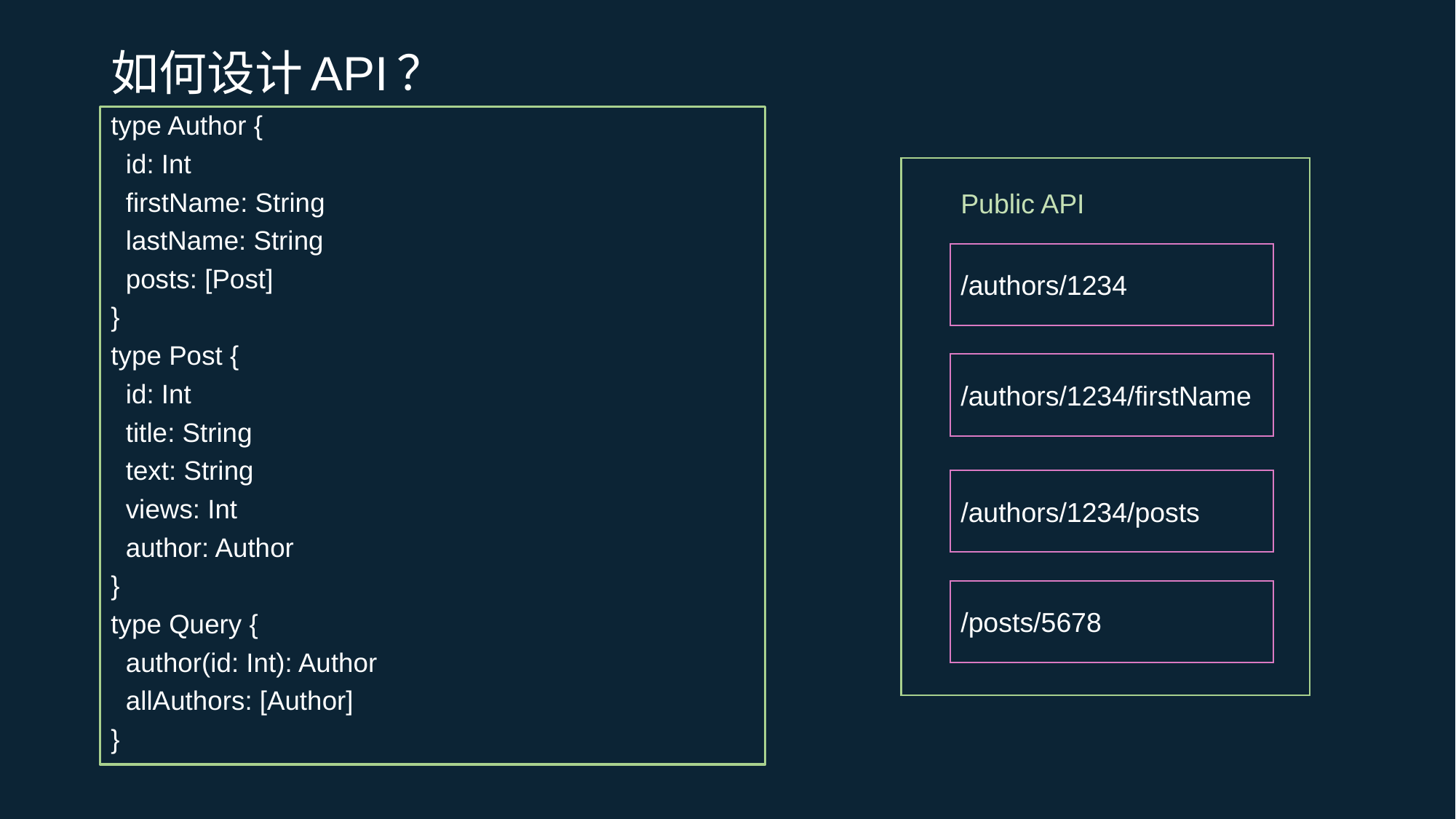

# 如何设计API？
type Author {
  id: Int
  firstName: String
  lastName: String
  posts: [Post]
}
type Post {
  id: Int
  title: String
  text: String
  views: Int
  author: Author
}
type Query {
  author(id: Int): Author
  allAuthors: [Author]
}

Public API
/authors/1234
/authors/1234/firstName
/authors/1234/posts
/posts/5678